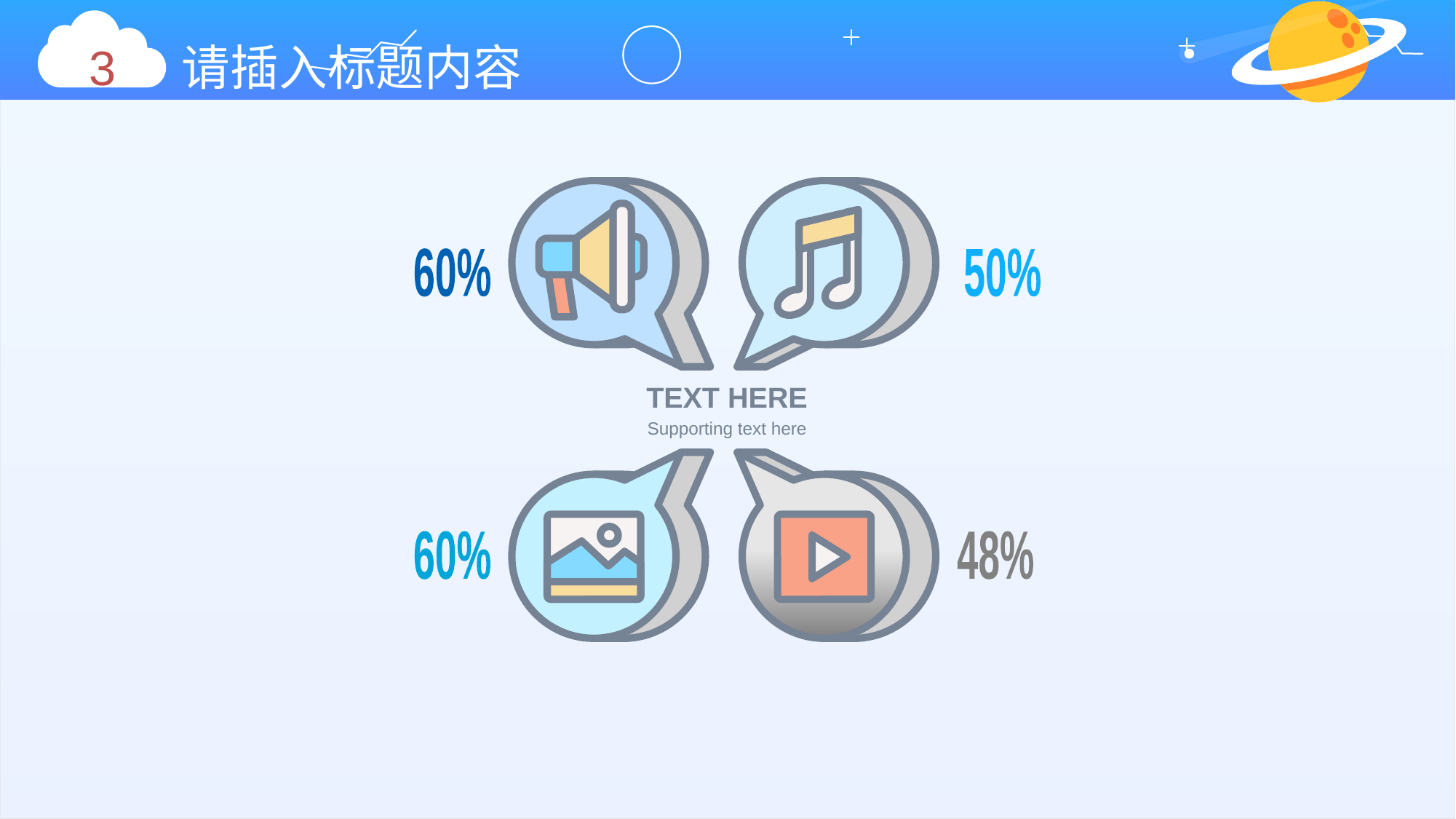

3    请插入标题内容

60%
50%

TEXT HERE
Supporting text here

60%

48%